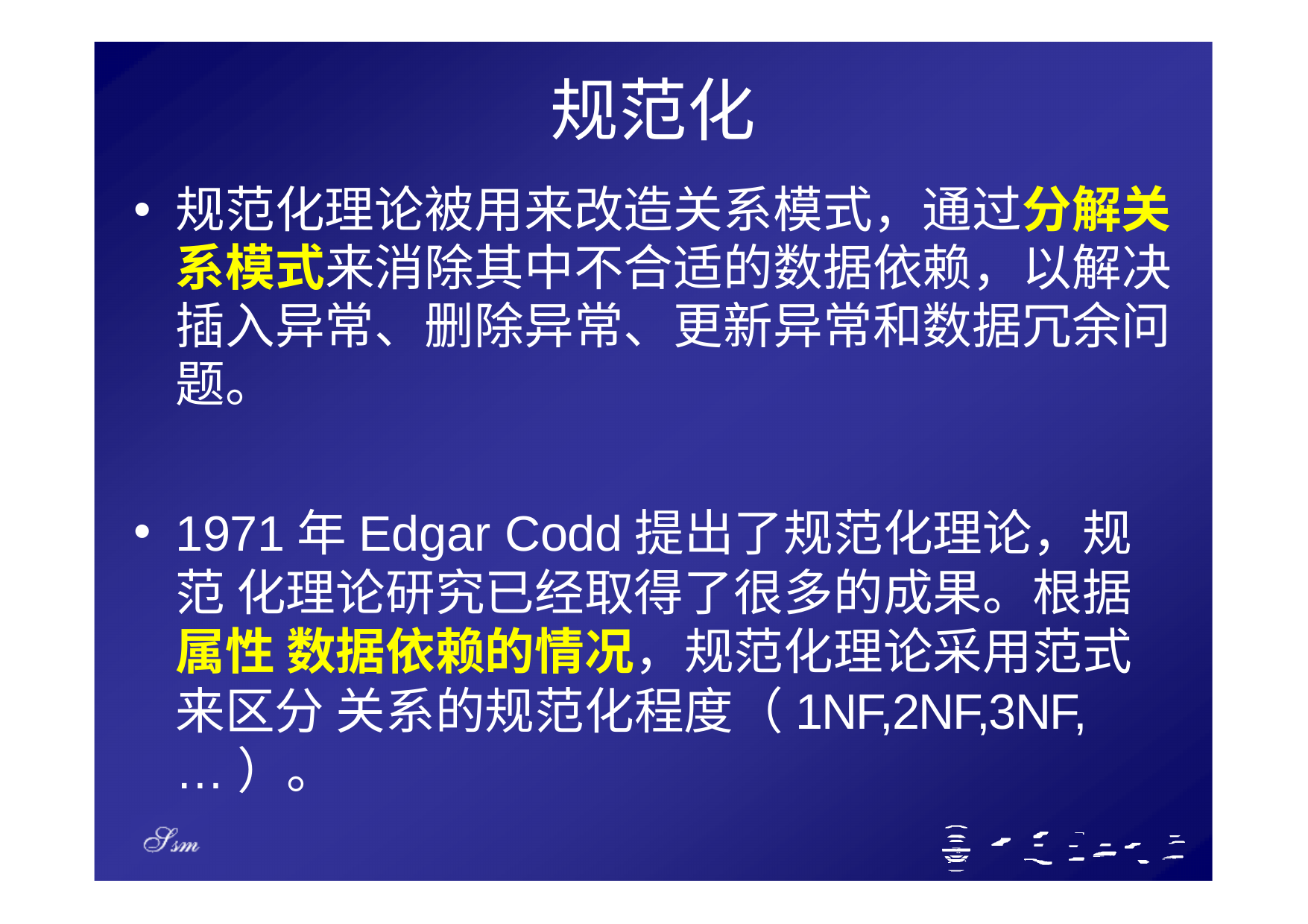

规范化
规范化理论被用来改造关系模式，通过分解关 系模式来消除其中不合适的数据依赖，以解决 插入异常、删除异常、更新异常和数据冗余问 题。

1971年Edgar Codd提出了规范化理论，规范 化理论研究已经取得了很多的成果。根据属性 数据依赖的情况，规范化理论采用范式来区分 关系的规范化程度（1NF,2NF,3NF, …）。

Ssm